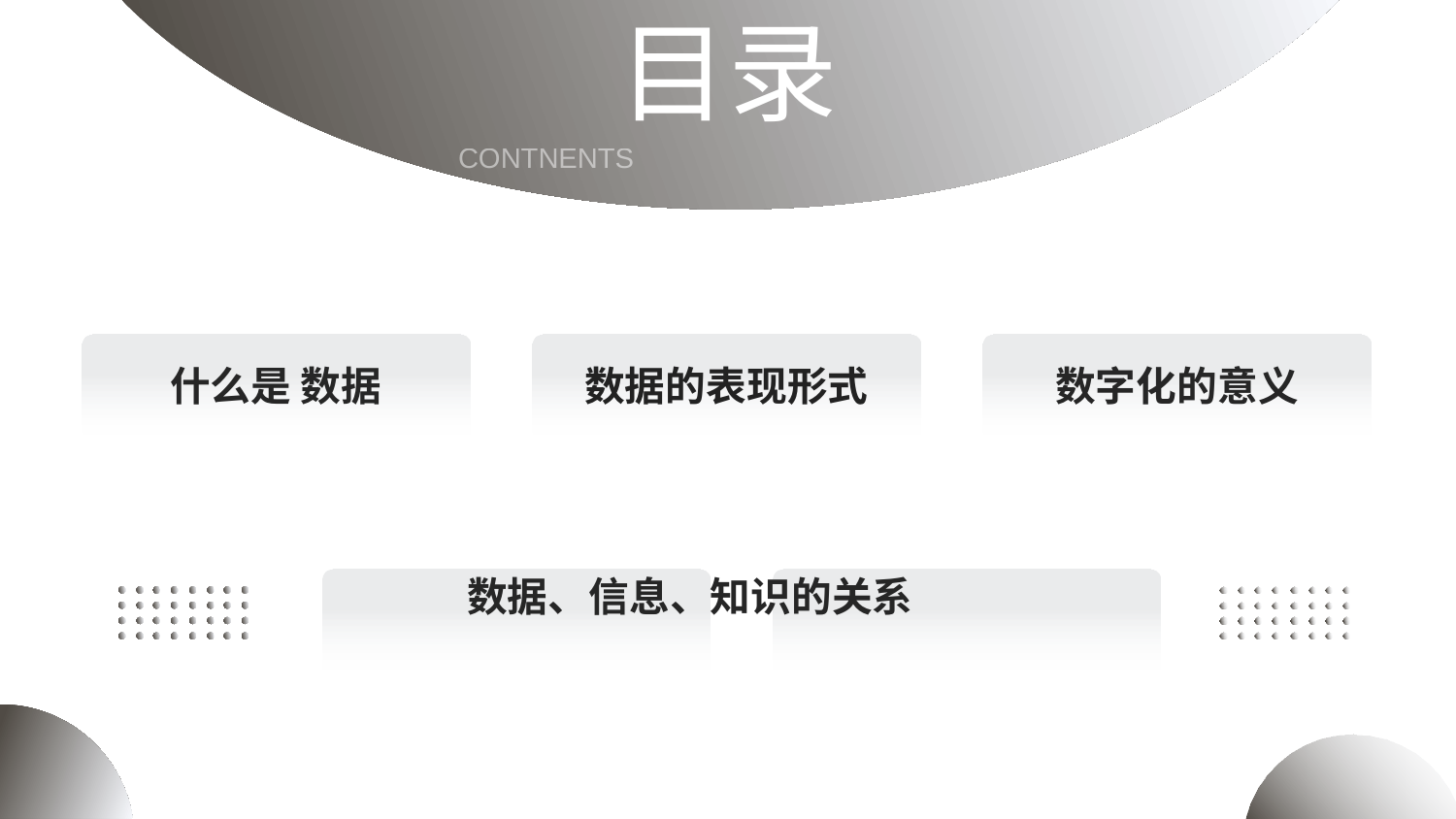

目录
CONTNENTS

什么是 数据
数据的表现形式
数字化的意义
数据、信息、知识的关系